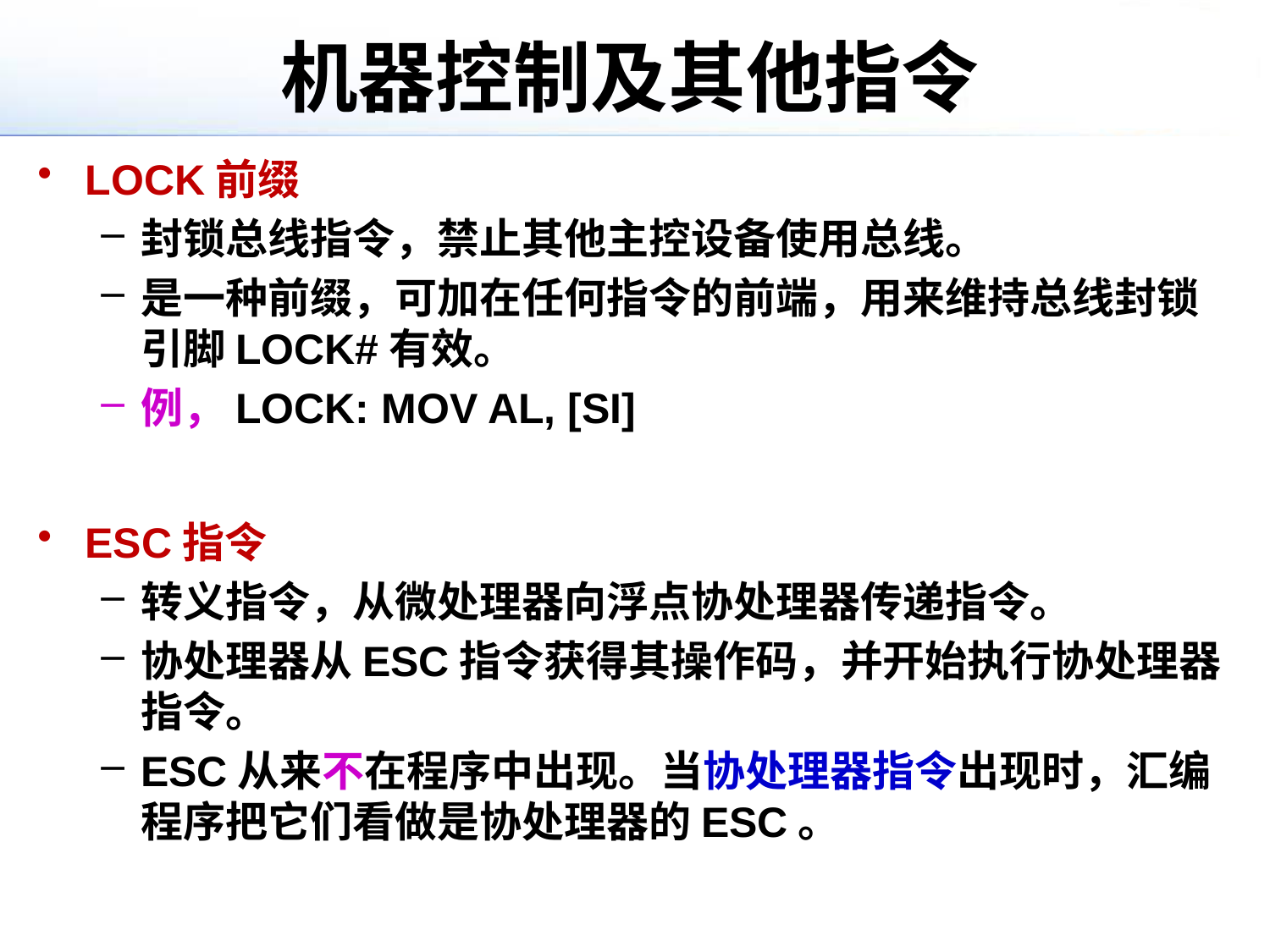

# 机器控制及其他指令
LOCK前缀
封锁总线指令，禁止其他主控设备使用总线。
是一种前缀，可加在任何指令的前端，用来维持总线封锁引脚LOCK#有效。
例，LOCK: MOV AL, [SI]

ESC指令
转义指令，从微处理器向浮点协处理器传递指令。
协处理器从ESC指令获得其操作码，并开始执行协处理器指令。
ESC从来不在程序中出现。当协处理器指令出现时，汇编程序把它们看做是协处理器的ESC。